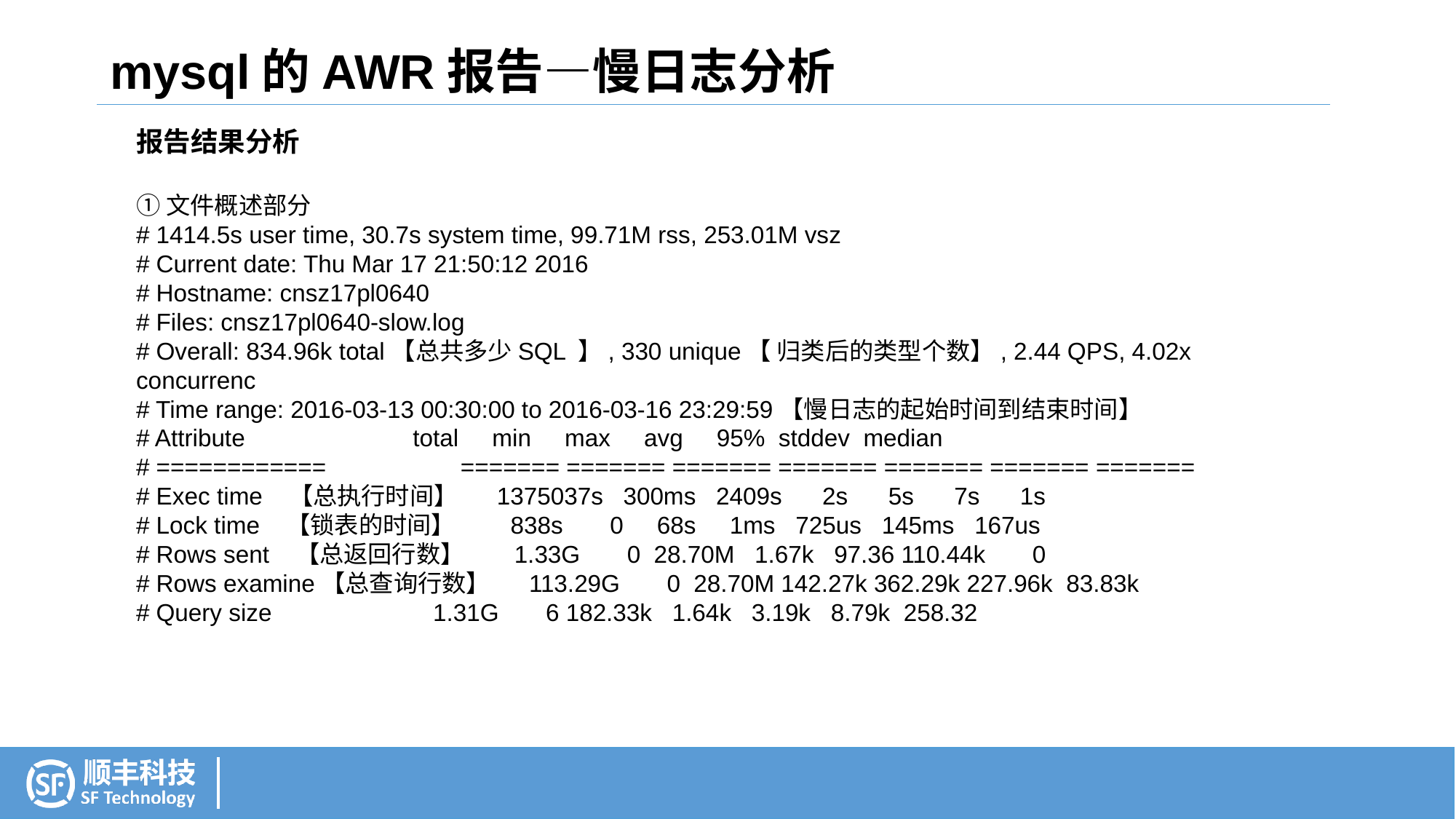

mysql的AWR报告—慢日志分析
报告结果分析

①文件概述部分
# 1414.5s user time, 30.7s system time, 99.71M rss, 253.01M vsz
# Current date: Thu Mar 17 21:50:12 2016
# Hostname: cnsz17pl0640
# Files: cnsz17pl0640-slow.log
# Overall: 834.96k total【总共多少SQL 】, 330 unique【 归类后的类型个数】, 2.44 QPS, 4.02x concurrenc
# Time range: 2016-03-13 00:30:00 to 2016-03-16 23:29:59【慢日志的起始时间到结束时间】
# Attribute                         total     min     max     avg     95%  stddev  median
# ============                    ======= ======= ======= ======= ======= ======= =======
# Exec time   【总执行时间】      1375037s   300ms   2409s      2s      5s      7s      1s
# Lock time   【锁表的时间】         838s       0     68s     1ms   725us   145ms   167us
# Rows sent   【总返回行数】        1.33G       0  28.70M   1.67k   97.36 110.44k       0
# Rows examine【总查询行数】      113.29G       0  28.70M 142.27k 362.29k 227.96k  83.83k
# Query size                        1.31G       6 182.33k   1.64k   3.19k   8.79k  258.32